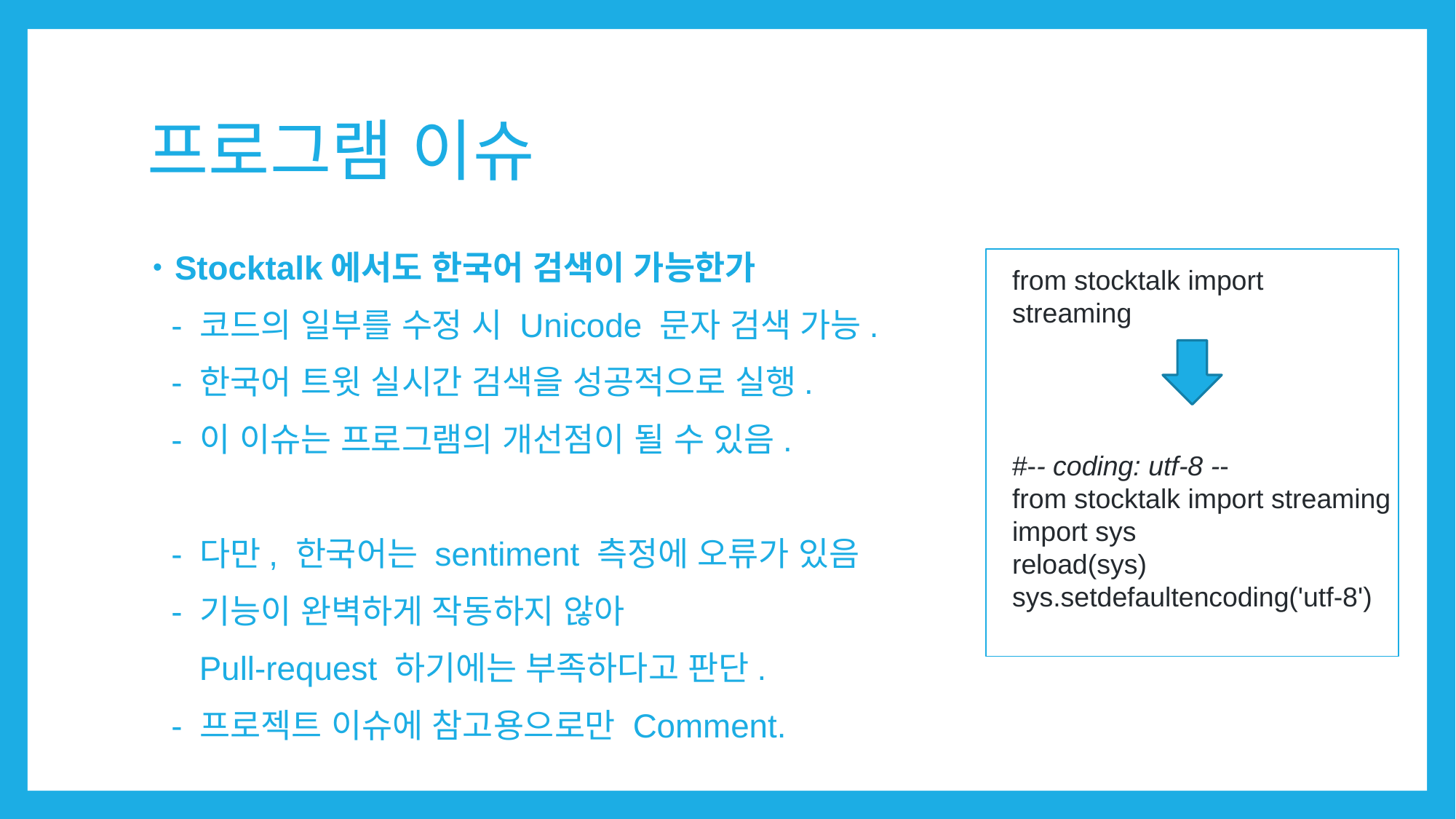

# 프로그램 이슈
Stocktalk에서도 한국어 검색이 가능한가
  - 코드의 일부를 수정 시 Unicode 문자 검색 가능.
  - 한국어 트윗 실시간 검색을 성공적으로 실행.
  - 이 이슈는 프로그램의 개선점이 될 수 있음.

  - 다만, 한국어는 sentiment 측정에 오류가 있음
  - 기능이 완벽하게 작동하지 않아
     Pull-request 하기에는 부족하다고 판단.
  - 프로젝트 이슈에 참고용으로만 Comment.

from stocktalk import streaming

#-- coding: utf-8 --
from stocktalk import streaming
import sys
reload(sys)
sys.setdefaultencoding('utf-8')